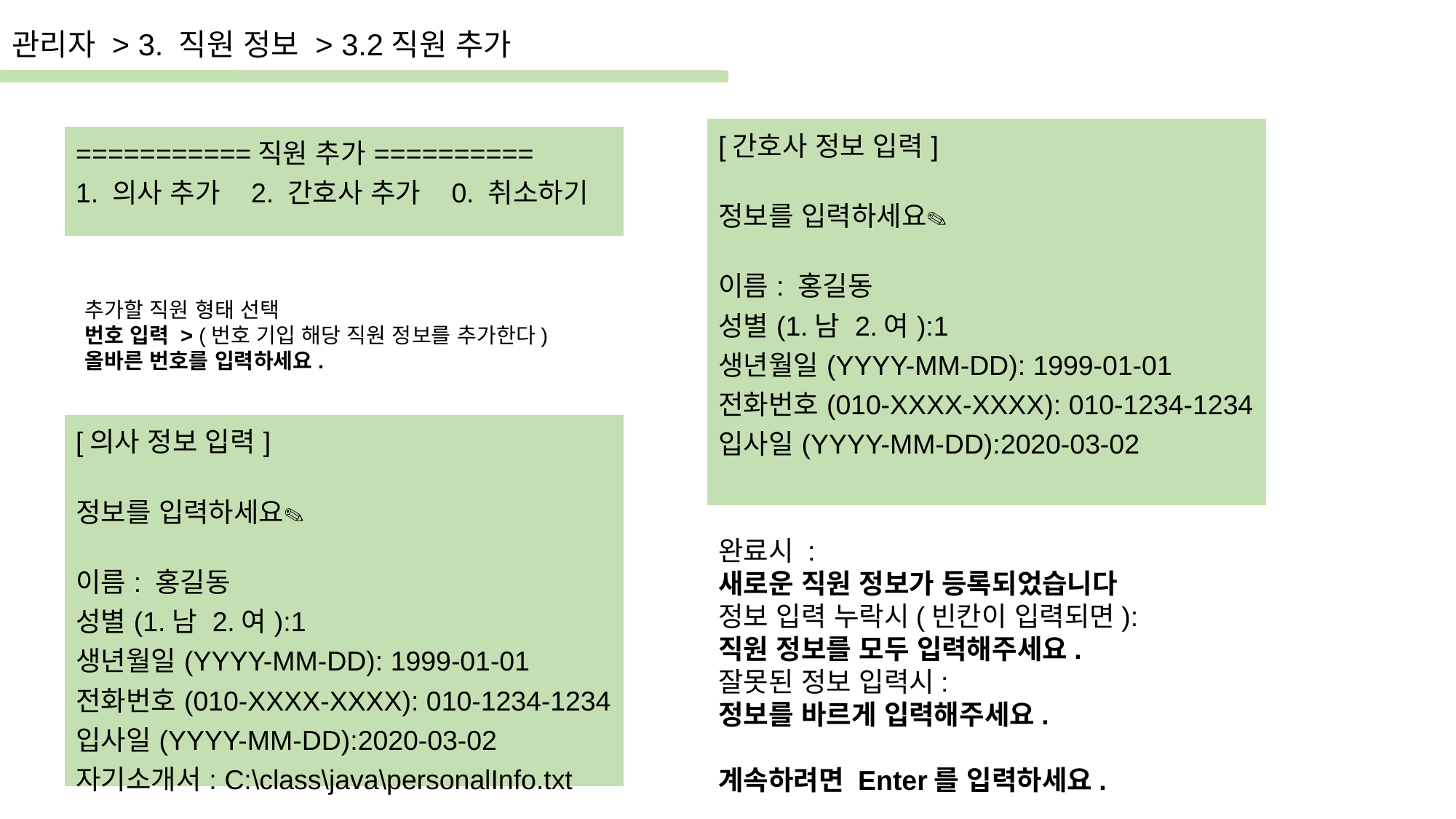

관리자 > 3. 직원 정보 > 3.2직원 추가

| [간호사 정보 입력] 정보를 입력하세요✎ 이름: 홍길동 성별(1.남 2.여):1 생년월일(YYYY-MM-DD): 1999-01-01 전화번호(010-XXXX-XXXX): 010-1234-1234 입사일(YYYY-MM-DD):2020-03-02 |
| --- |
| ===========직원 추가========== 1. 의사 추가 2. 간호사 추가 0. 취소하기 |
| --- |
추가할 직원 형태 선택
번호 입력 > (번호 기입 해당 직원 정보를 추가한다)
올바른 번호를 입력하세요.
| [의사 정보 입력] 정보를 입력하세요✎ 이름: 홍길동 성별(1.남 2.여):1 생년월일(YYYY-MM-DD): 1999-01-01 전화번호(010-XXXX-XXXX): 010-1234-1234 입사일(YYYY-MM-DD):2020-03-02 자기소개서: C:\class\java\personalInfo.txt |
| --- |
완료시 :
새로운 직원 정보가 등록되었습니다
정보 입력 누락시(빈칸이 입력되면):
직원 정보를 모두 입력해주세요.
잘못된 정보 입력시:
정보를 바르게 입력해주세요.

계속하려면 Enter를 입력하세요.